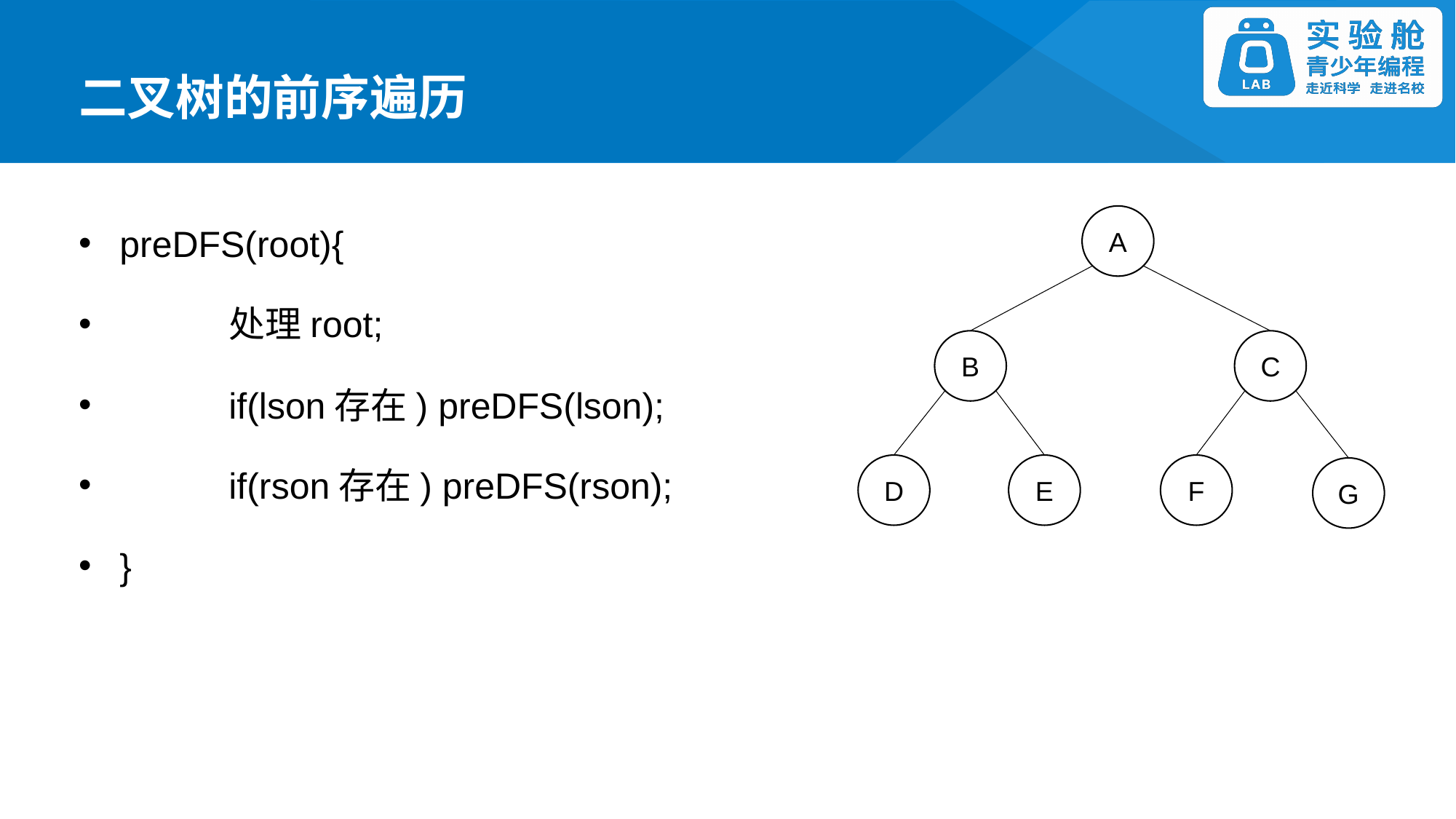

二叉树的前序遍历
preDFS(root){
	处理root;
	if(lson存在) preDFS(lson);
	if(rson存在) preDFS(rson);
}

A
B
C
F
D
E
G